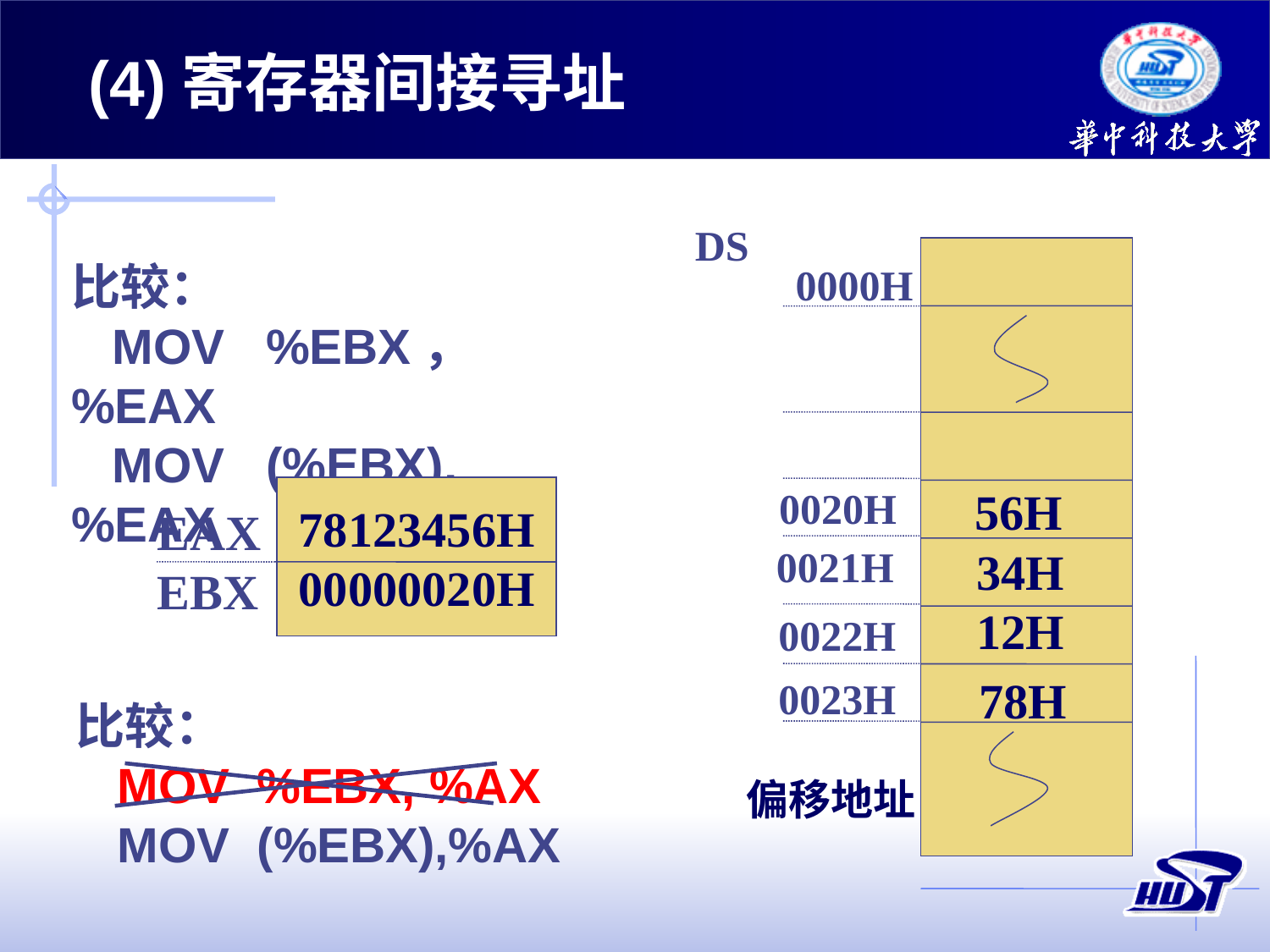

(4)寄存器间接寻址
DS

比较：
   MOV   %EBX，%EAX
   MOV   (%EBX),%EAX
0000H

56H
0020H
0021H
0022H
0023H
78123456H
00000020H
EAX
EBX

34H
12H

78H

比较：
   MOV  %EBX, %AX
   MOV  (%EBX),%AX

偏移地址